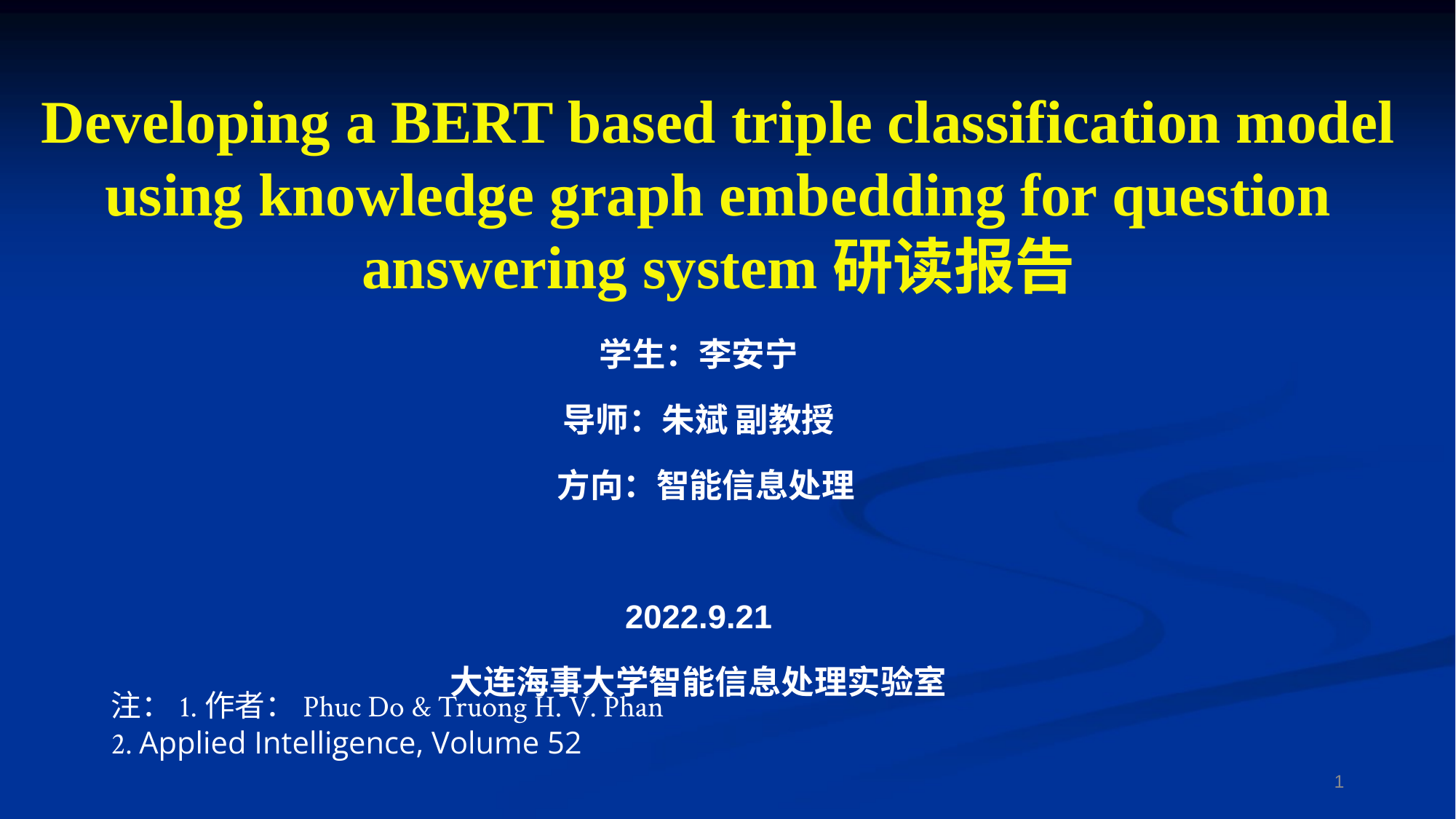

Developing a BERT based triple classification model using knowledge graph embedding for question answering system研读报告
学生：李安宁
导师：朱斌 副教授
 方向：智能信息处理

2022.9.21
大连海事大学智能信息处理实验室
注：1.作者：Phuc Do & Truong H. V. Phan
2. Applied Intelligence, Volume 52
1